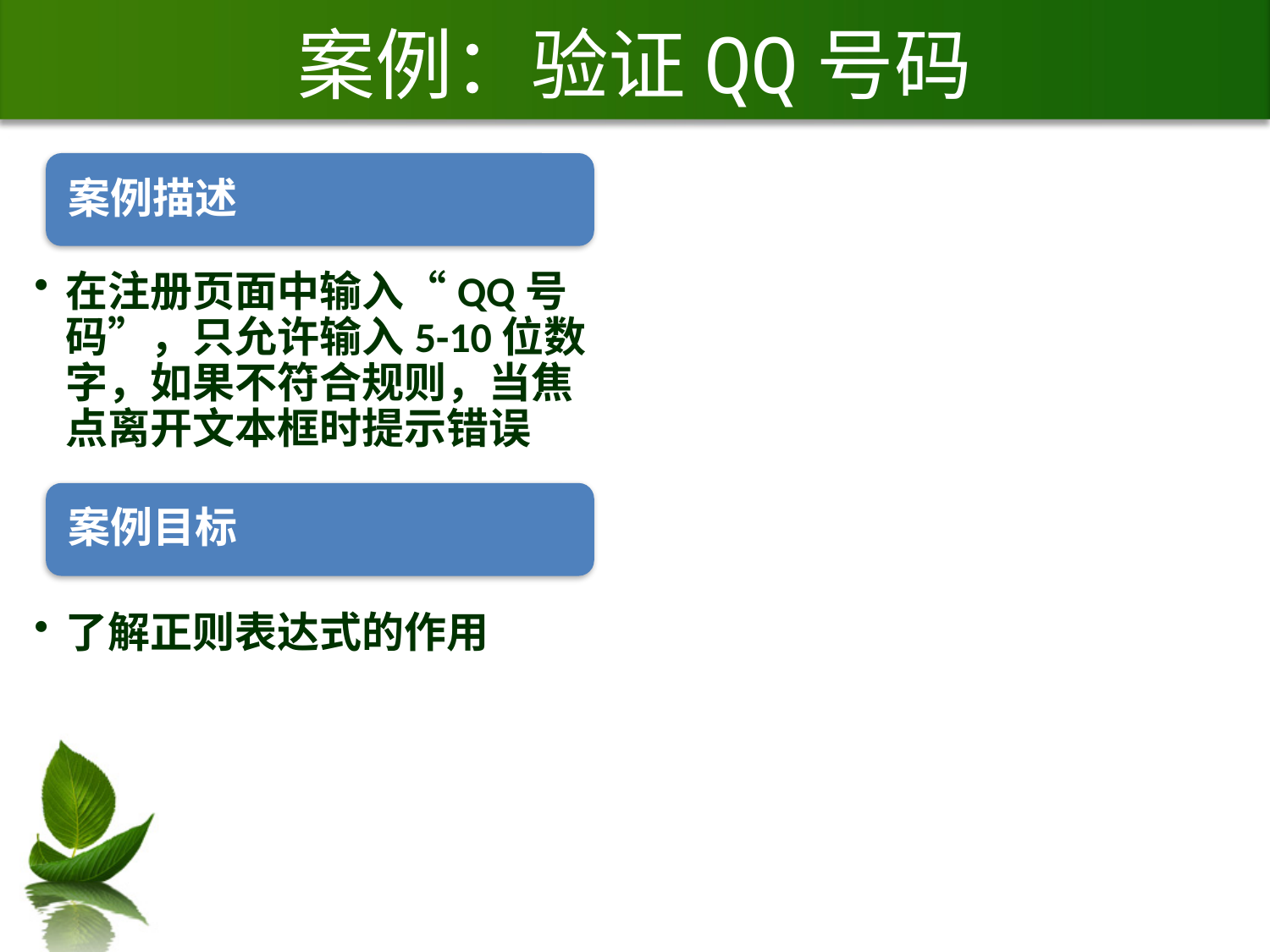

# 案例：验证QQ号码
案例描述
在注册页面中输入“QQ号码”，只允许输入5-10位数字，如果不符合规则，当焦点离开文本框时提示错误
案例目标
了解正则表达式的作用